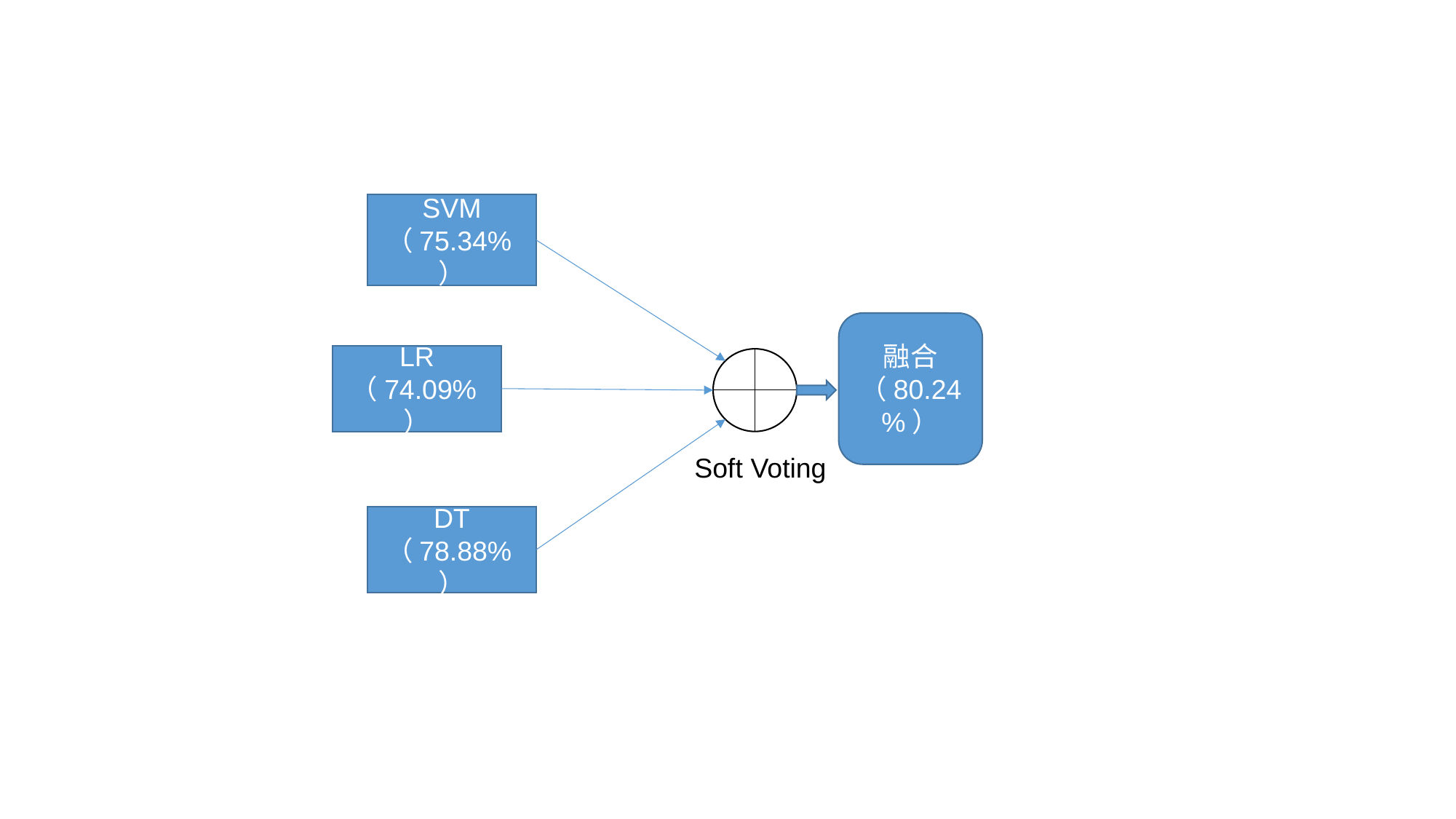

SVM
（75.34%）
融合
（80.24%）
LR
（74.09%）

Soft Voting
DT
（78.88%）